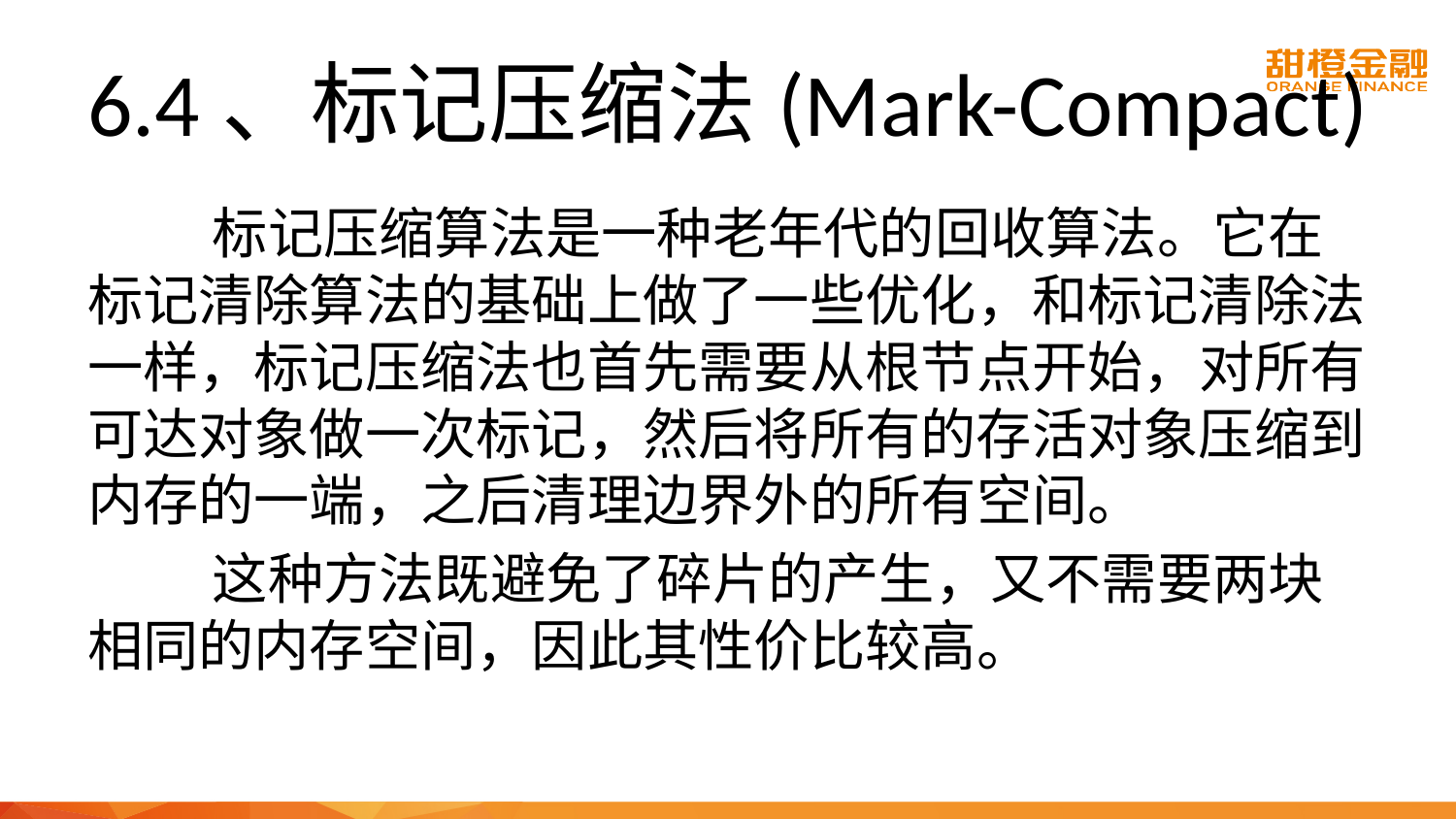

# 6.4、标记压缩法(Mark-Compact)
	标记压缩算法是一种老年代的回收算法。它在标记清除算法的基础上做了一些优化，和标记清除法一样，标记压缩法也首先需要从根节点开始，对所有可达对象做一次标记，然后将所有的存活对象压缩到内存的一端，之后清理边界外的所有空间。
	这种方法既避免了碎片的产生，又不需要两块相同的内存空间，因此其性价比较高。